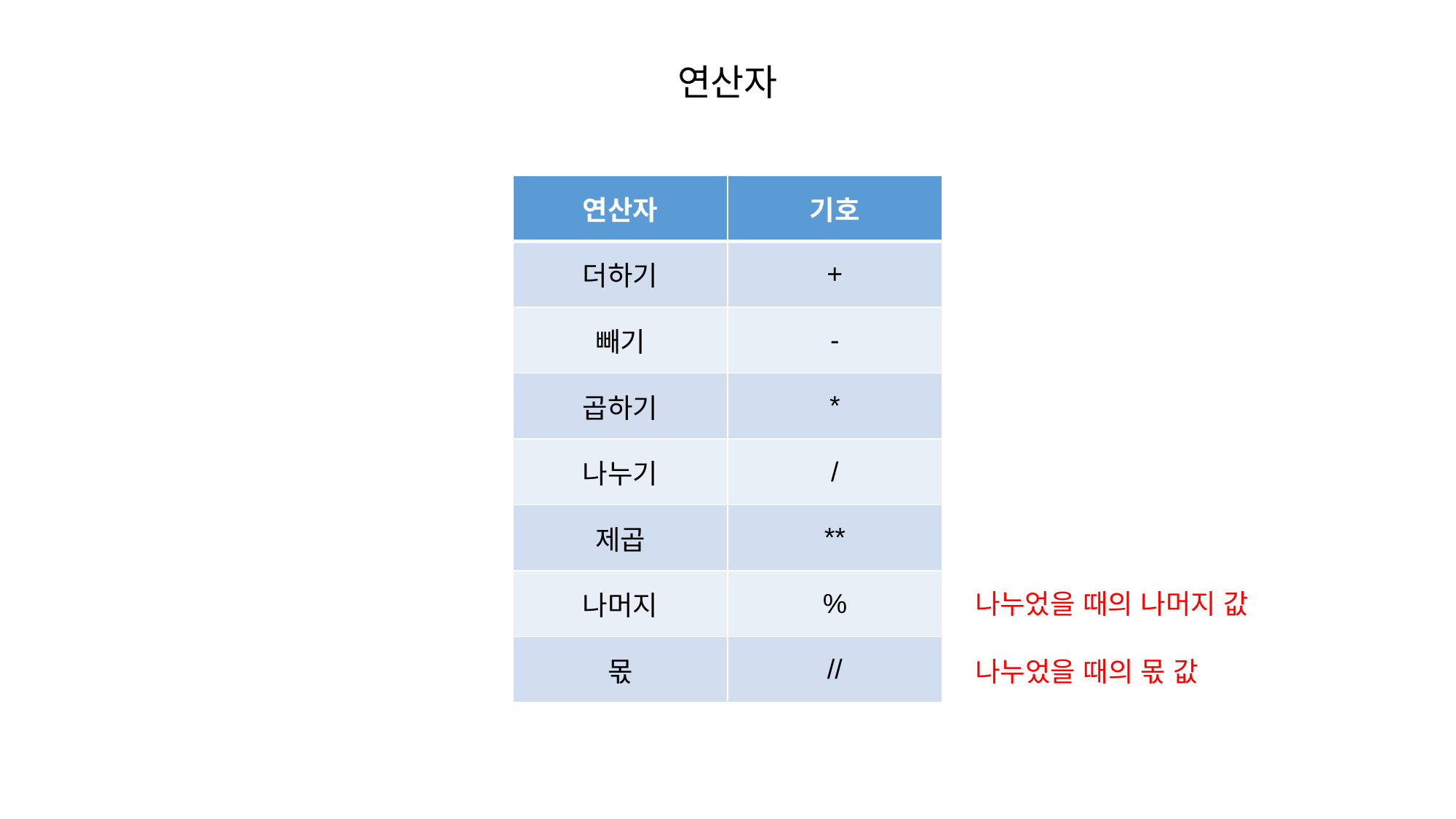

연산자
| 연산자 | 기호 |
| --- | --- |
| 더하기 | + |
| 빼기 | - |
| 곱하기 | \* |
| 나누기 | / |
| 제곱 | \*\* |
| 나머지 | % |
| 몫 | // |
나누었을 때의 나머지 값
나누었을 때의 몫 값